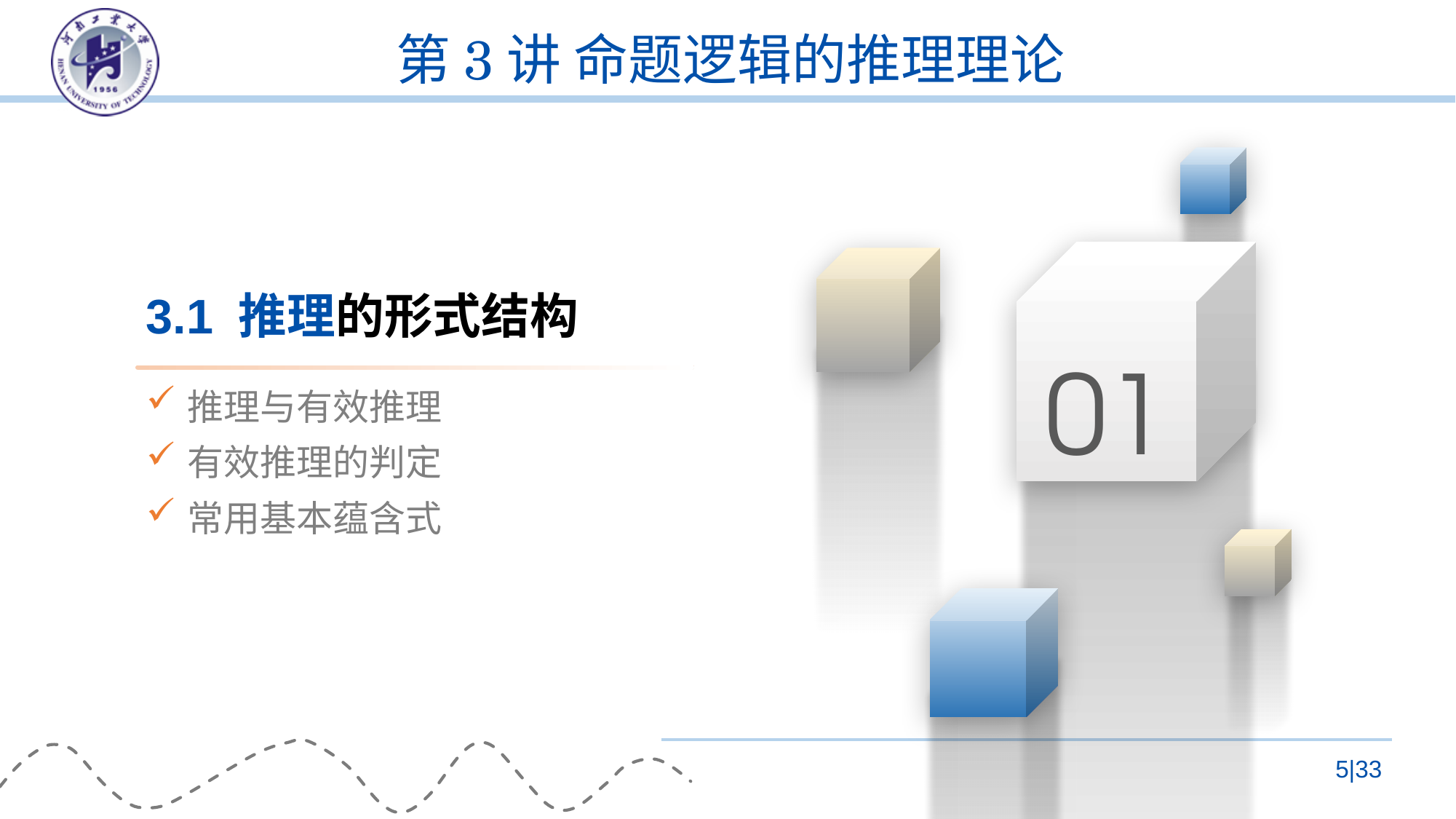

# 第3讲 命题逻辑的推理理论

01

3.1 推理的形式结构

推理与有效推理
有效推理的判定
常用基本蕴含式

5|33